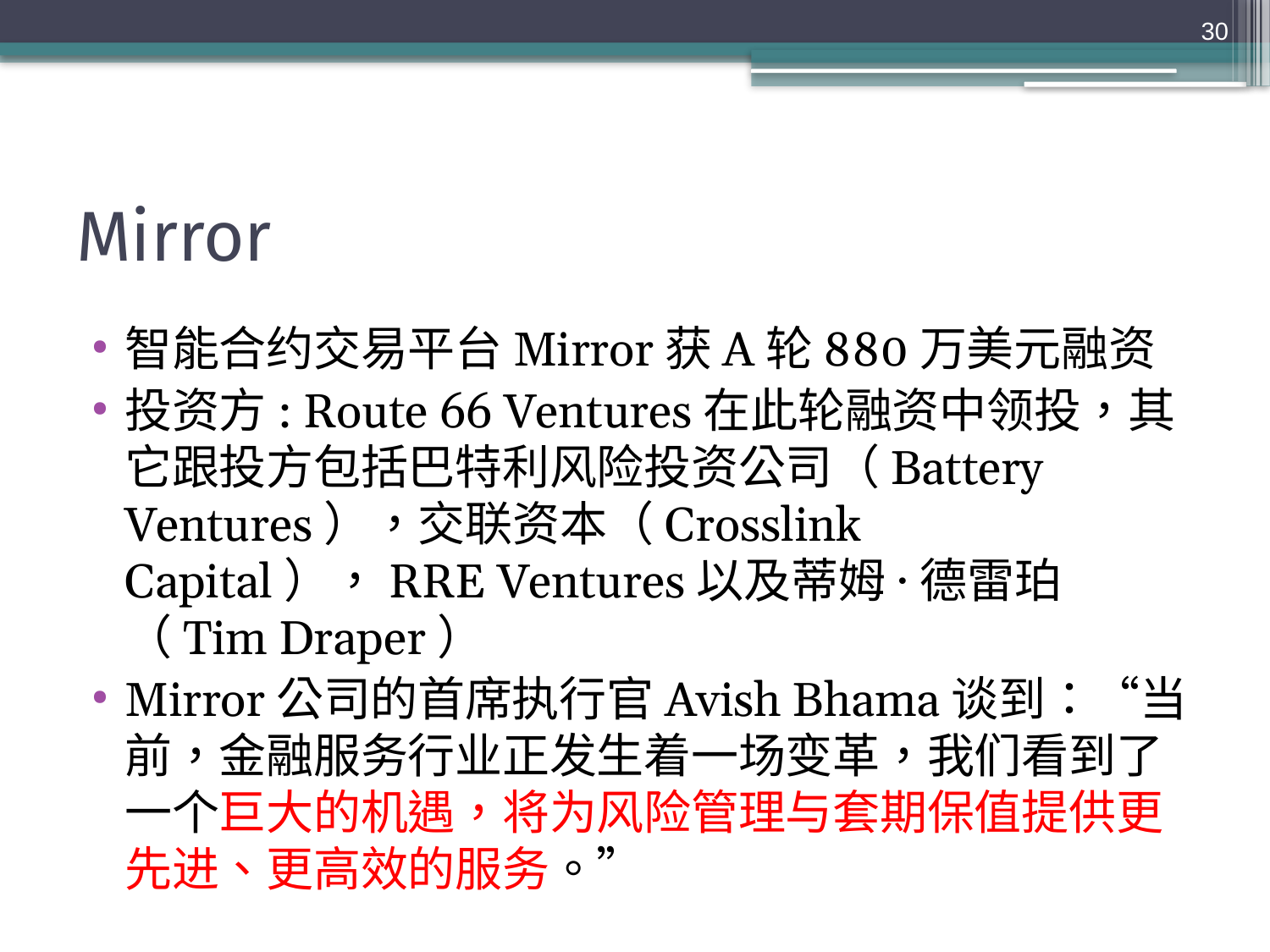

30

# Mirror
智能合约交易平台Mirror获A轮880万美元融资
投资方: Route 66 Ventures在此轮融资中领投，其它跟投方包括巴特利风险投资公司（Battery Ventures），交联资本（Crosslink Capital），RRE Ventures以及蒂姆·德雷珀（Tim Draper）
Mirror公司的首席执行官Avish Bhama谈到：“当前，金融服务行业正发生着一场变革，我们看到了一个巨大的机遇，将为风险管理与套期保值提供更先进、更高效的服务。”